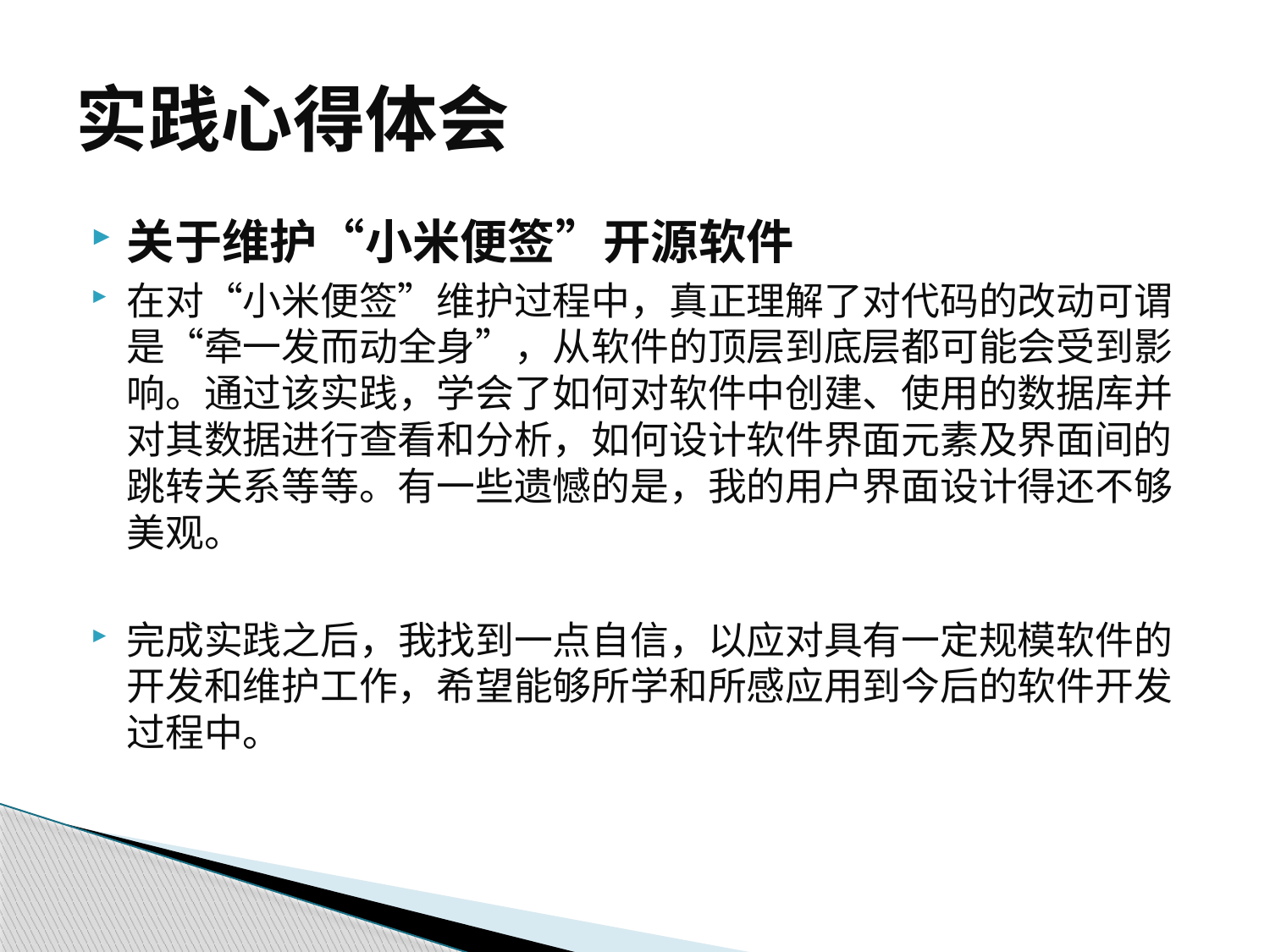

# 实践心得体会
关于维护“小米便签”开源软件
在对“小米便签”维护过程中，真正理解了对代码的改动可谓是“牵一发而动全身”，从软件的顶层到底层都可能会受到影响。通过该实践，学会了如何对软件中创建、使用的数据库并对其数据进行查看和分析，如何设计软件界面元素及界面间的跳转关系等等。有一些遗憾的是，我的用户界面设计得还不够美观。

完成实践之后，我找到一点自信，以应对具有一定规模软件的开发和维护工作，希望能够所学和所感应用到今后的软件开发过程中。